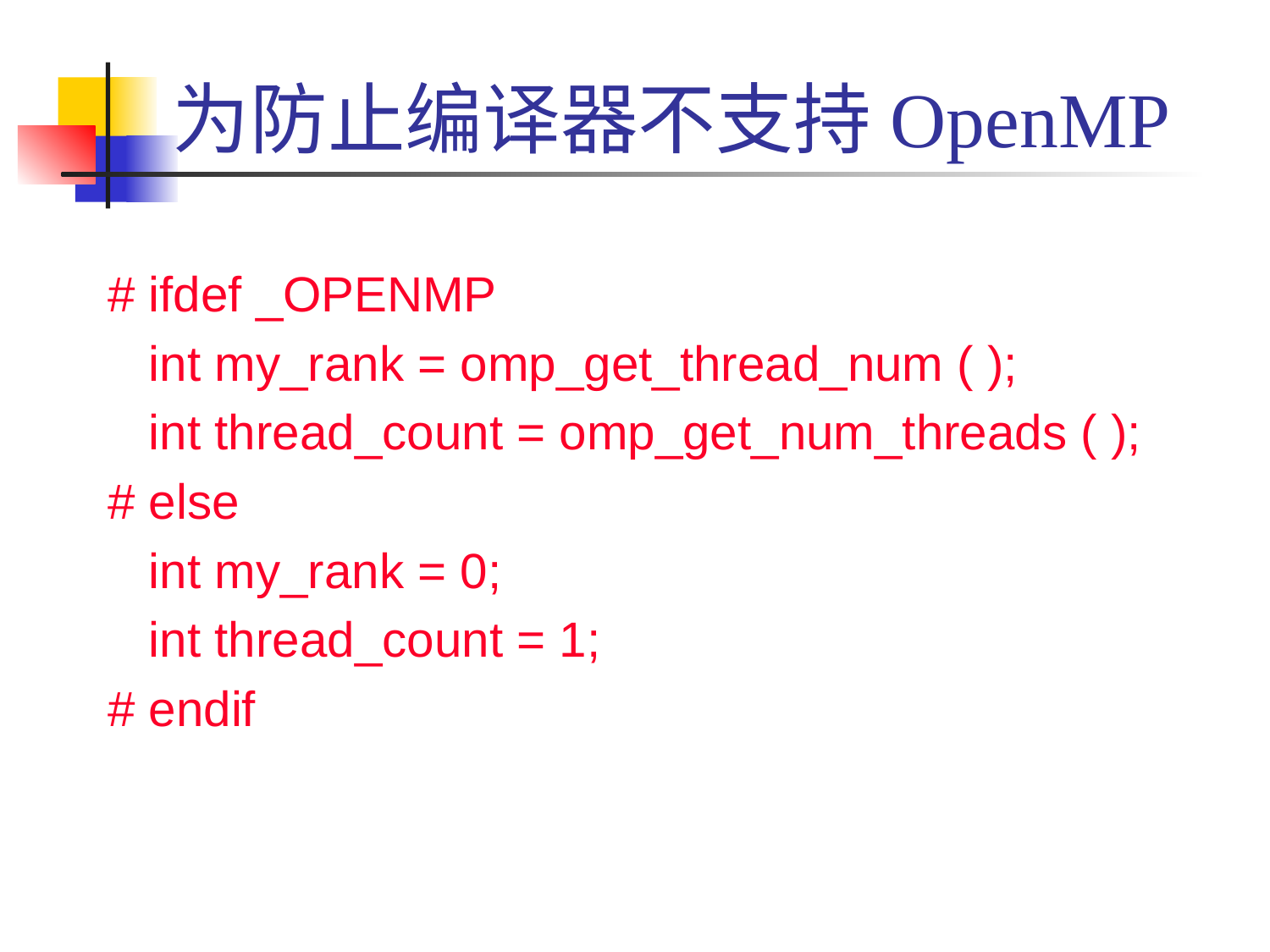

# 为防止编译器不支持OpenMP

# ifdef _OPENMP
   int my_rank = omp_get_thread_num ( );
   int thread_count = omp_get_num_threads ( );
# else
   int my_rank = 0;
   int thread_count = 1;
# endif